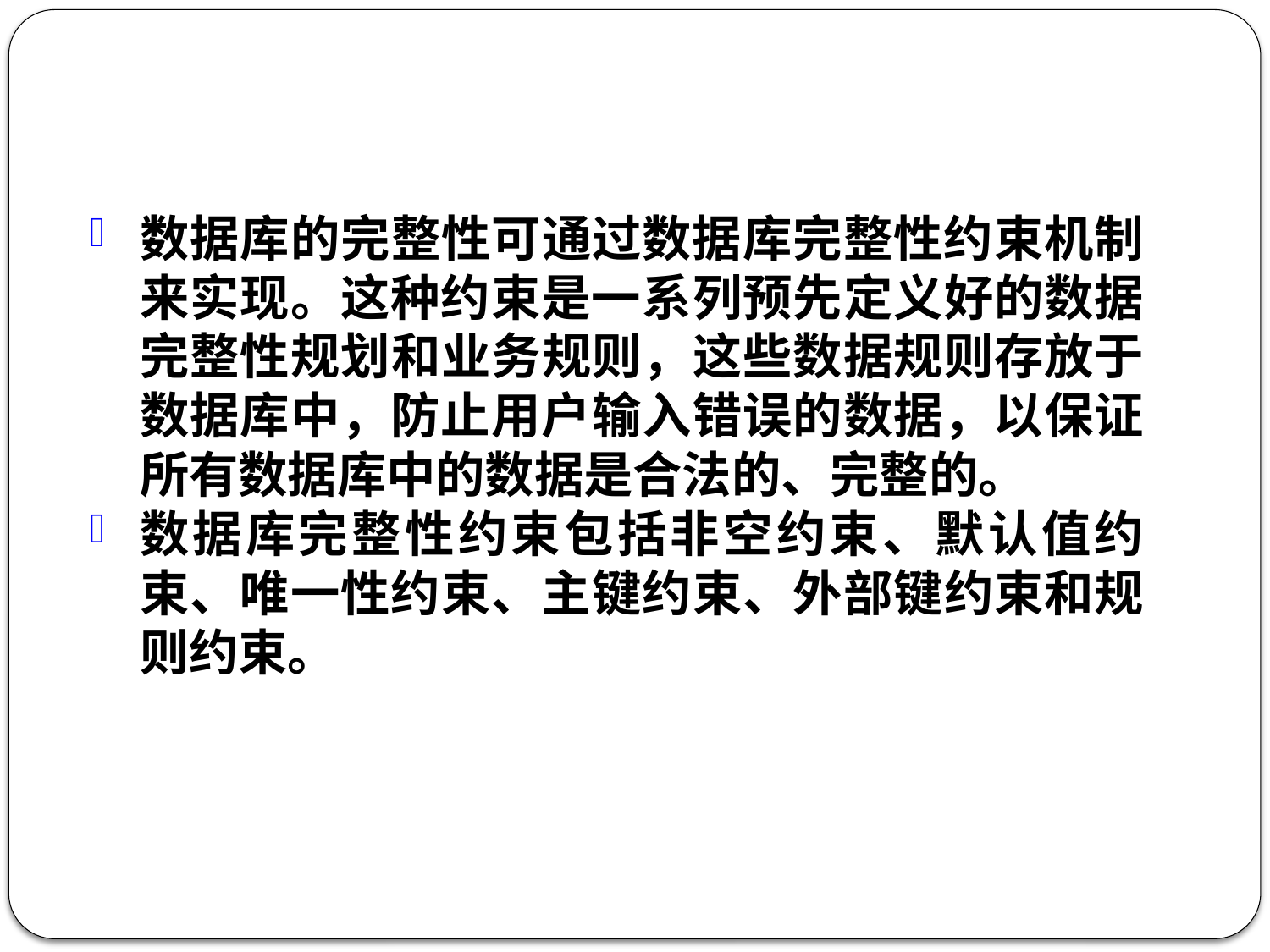

#
数据库的完整性可通过数据库完整性约束机制来实现。这种约束是一系列预先定义好的数据完整性规划和业务规则，这些数据规则存放于数据库中，防止用户输入错误的数据，以保证所有数据库中的数据是合法的、完整的。
数据库完整性约束包括非空约束、默认值约束、唯一性约束、主键约束、外部键约束和规则约束。